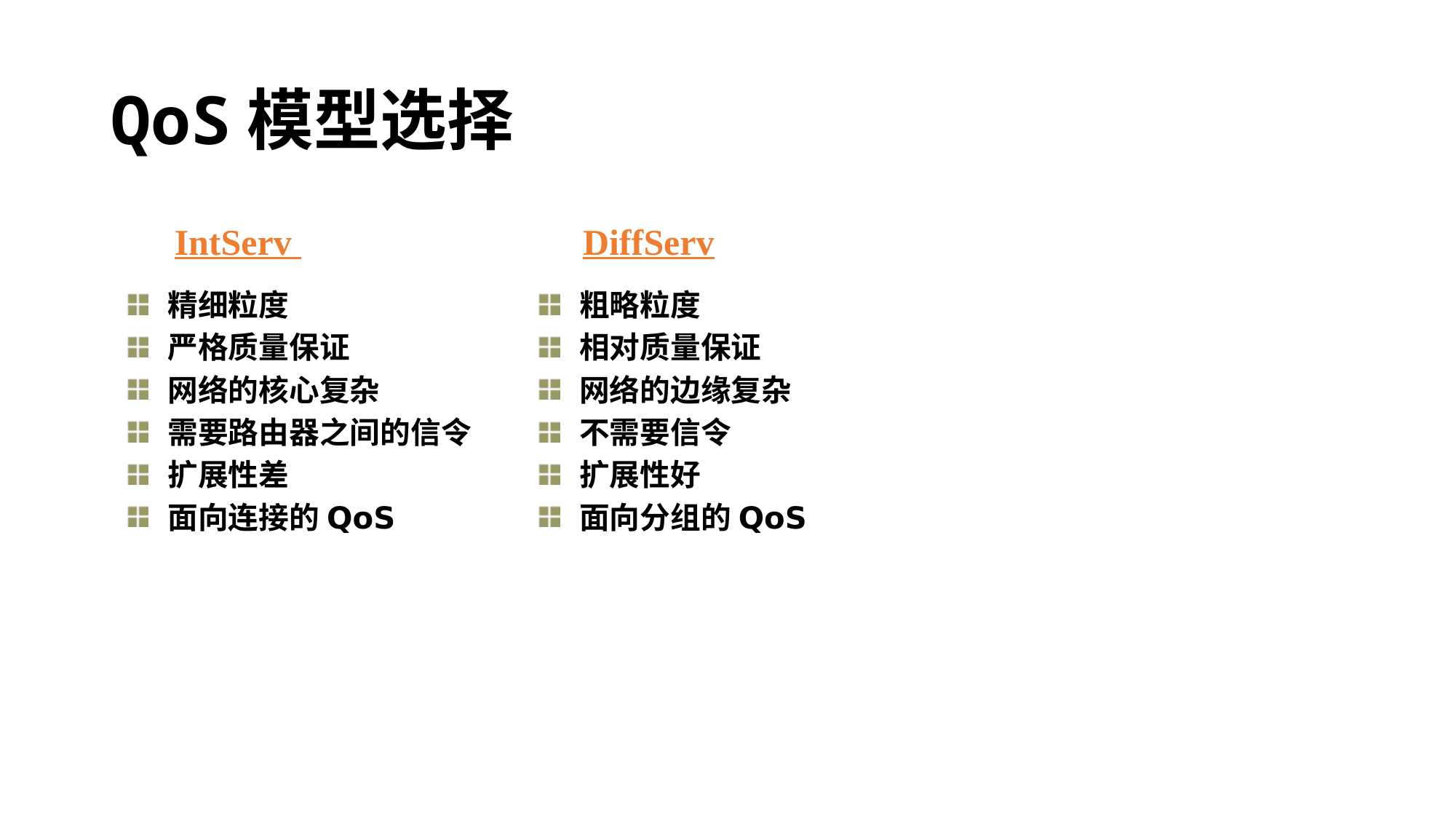

# QoS模型选择
       IntServ                                DiffServ
精细粒度
严格质量保证
网络的核心复杂
需要路由器之间的信令
扩展性差
面向连接的QoS
粗略粒度
相对质量保证
网络的边缘复杂
不需要信令
扩展性好
面向分组的QoS